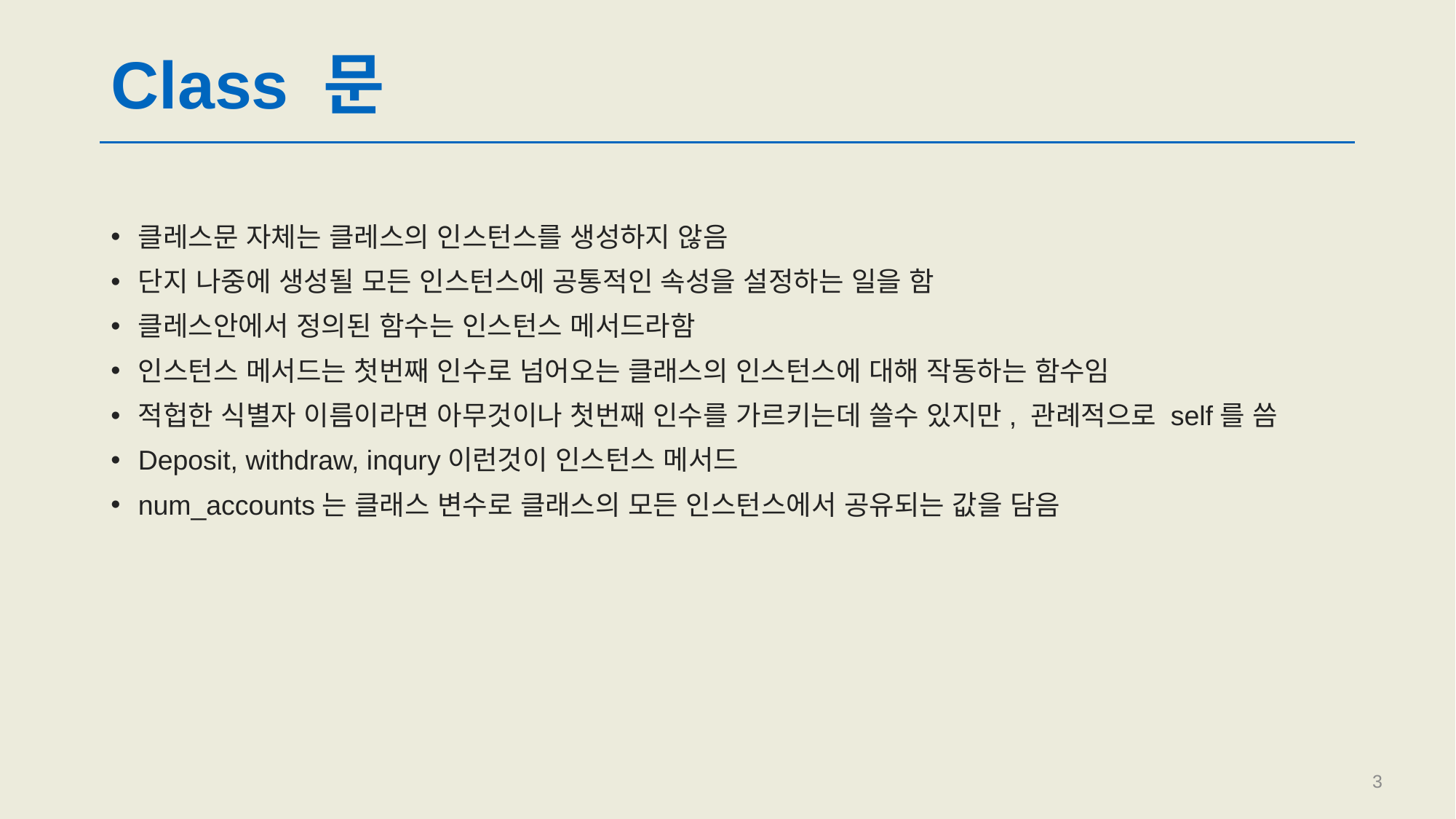

# Class 문
클레스문 자체는 클레스의 인스턴스를 생성하지 않음
단지 나중에 생성될 모든 인스턴스에 공통적인 속성을 설정하는 일을 함
클레스안에서 정의된 함수는 인스턴스 메서드라함
인스턴스 메서드는 첫번째 인수로 넘어오는 클래스의 인스턴스에 대해 작동하는 함수임
적헙한 식별자 이름이라면 아무것이나 첫번째 인수를 가르키는데 쓸수 있지만, 관례적으로 self를 씀
Deposit, withdraw, inqury이런것이 인스턴스 메서드
num_accounts는 클래스 변수로 클래스의 모든 인스턴스에서 공유되는 값을 담음
3